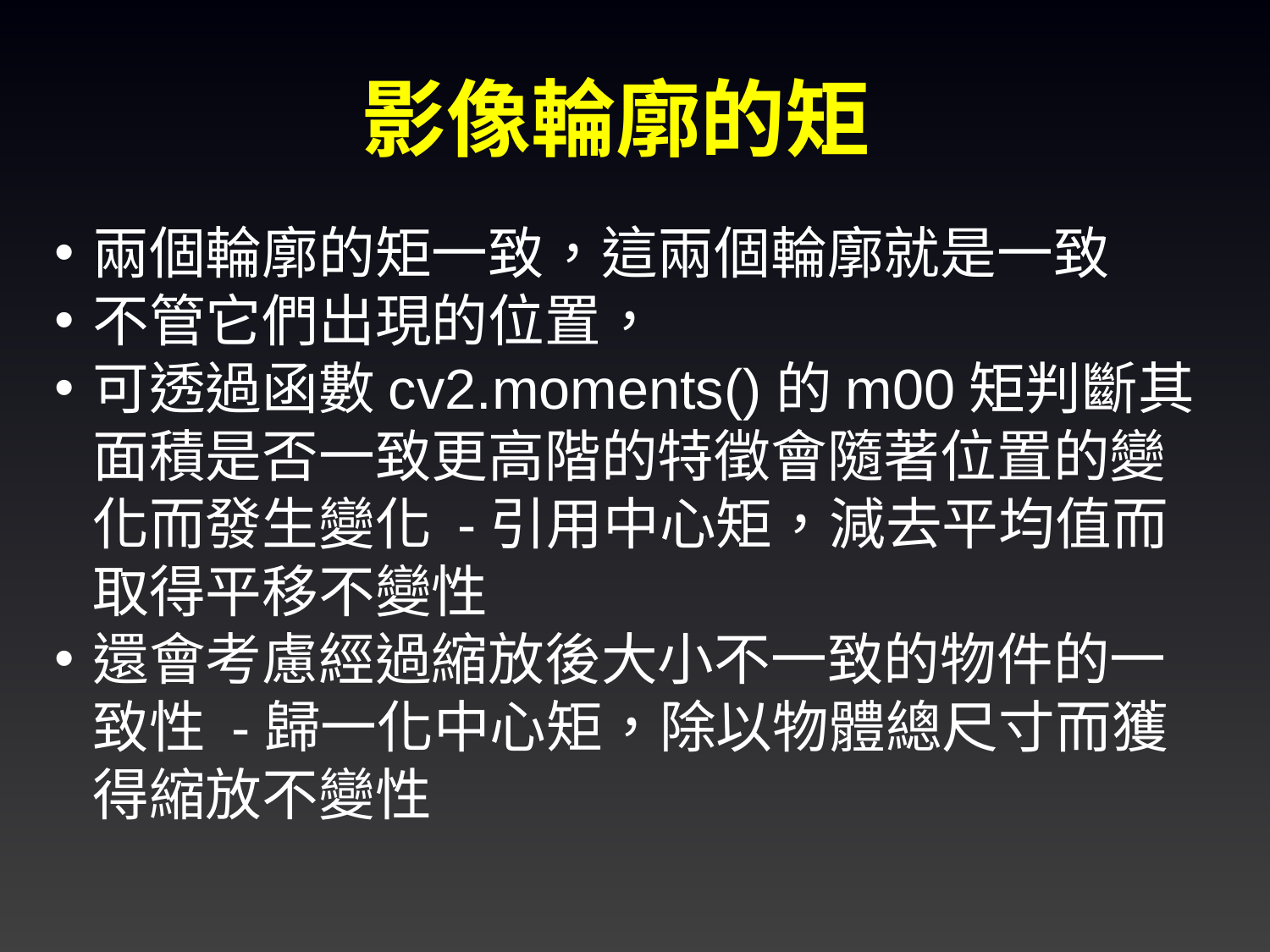

影像輪廓的矩
兩個輪廓的矩一致，這兩個輪廓就是一致
不管它們出現的位置，
可透過函數cv2.moments()的m00矩判斷其面積是否一致更高階的特徵會隨著位置的變化而發生變化 -引用中心矩，減去平均值而取得平移不變性
還會考慮經過縮放後大小不一致的物件的一致性 -歸一化中心矩，除以物體總尺寸而獲得縮放不變性